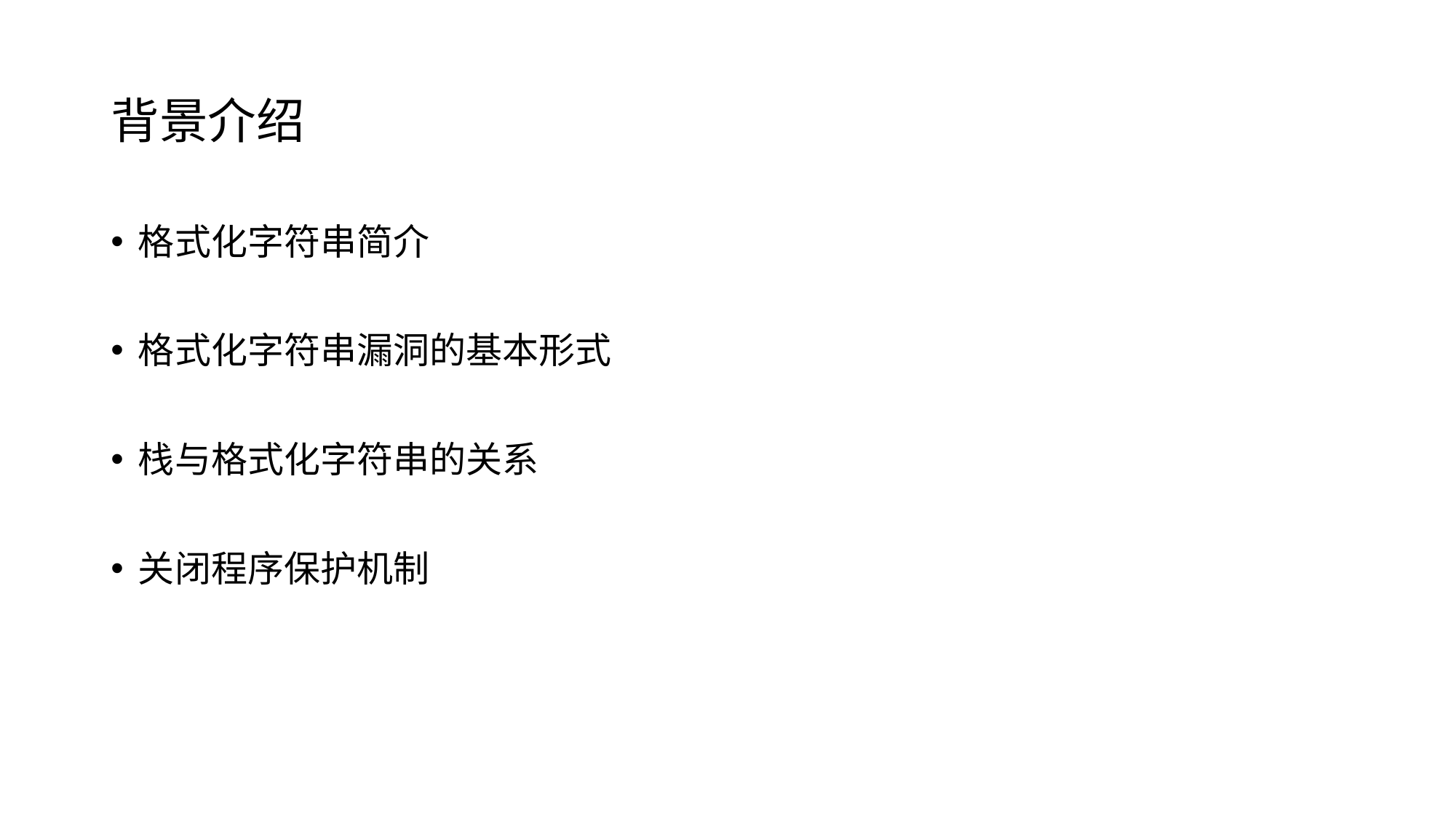

# 背景介绍
格式化字符串简介

格式化字符串漏洞的基本形式

栈与格式化字符串的关系

关闭程序保护机制